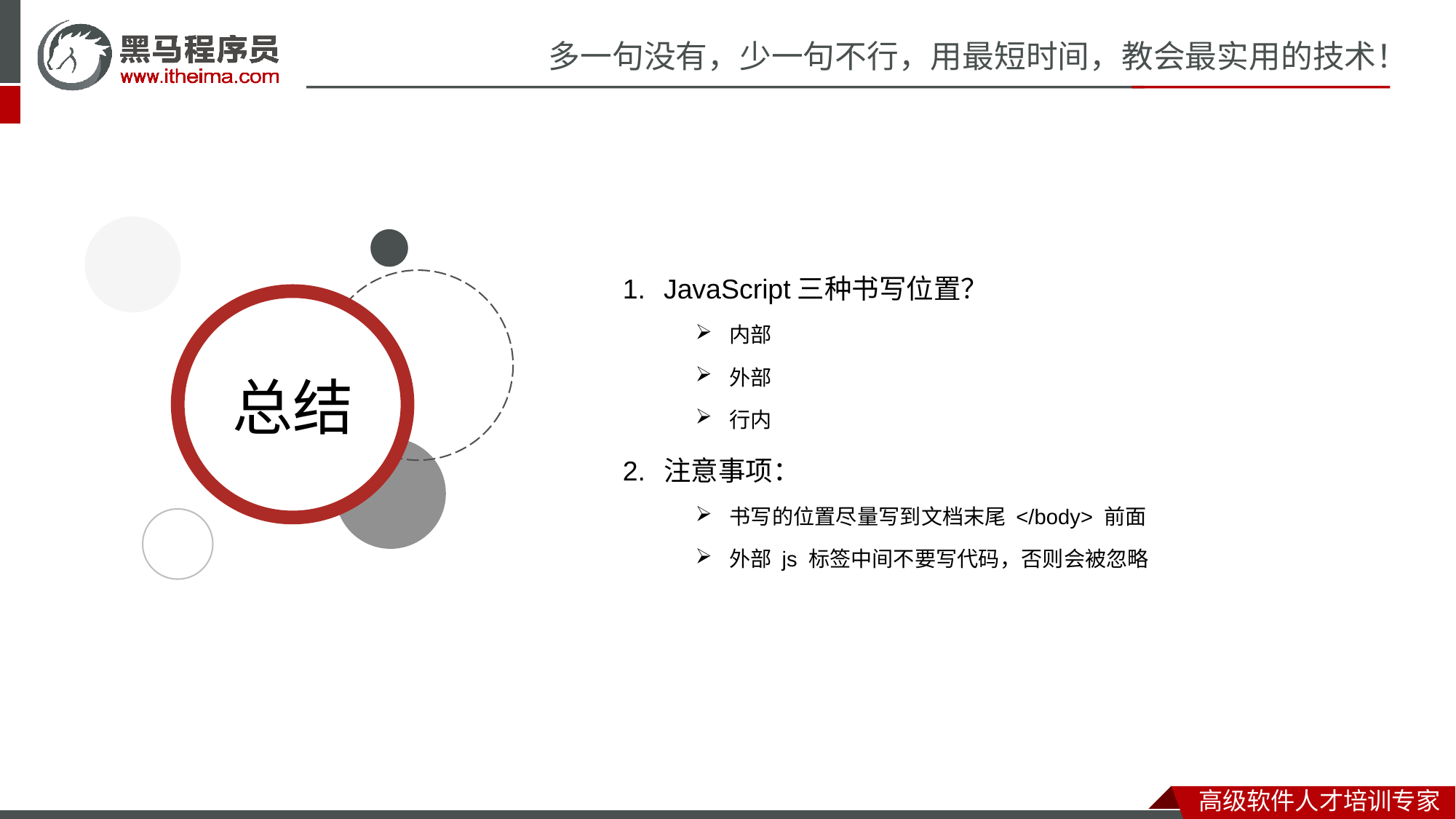

JavaScript三种书写位置？
内部
外部
行内
注意事项：
书写的位置尽量写到文档末尾 </body> 前面
外部 js 标签中间不要写代码，否则会被忽略